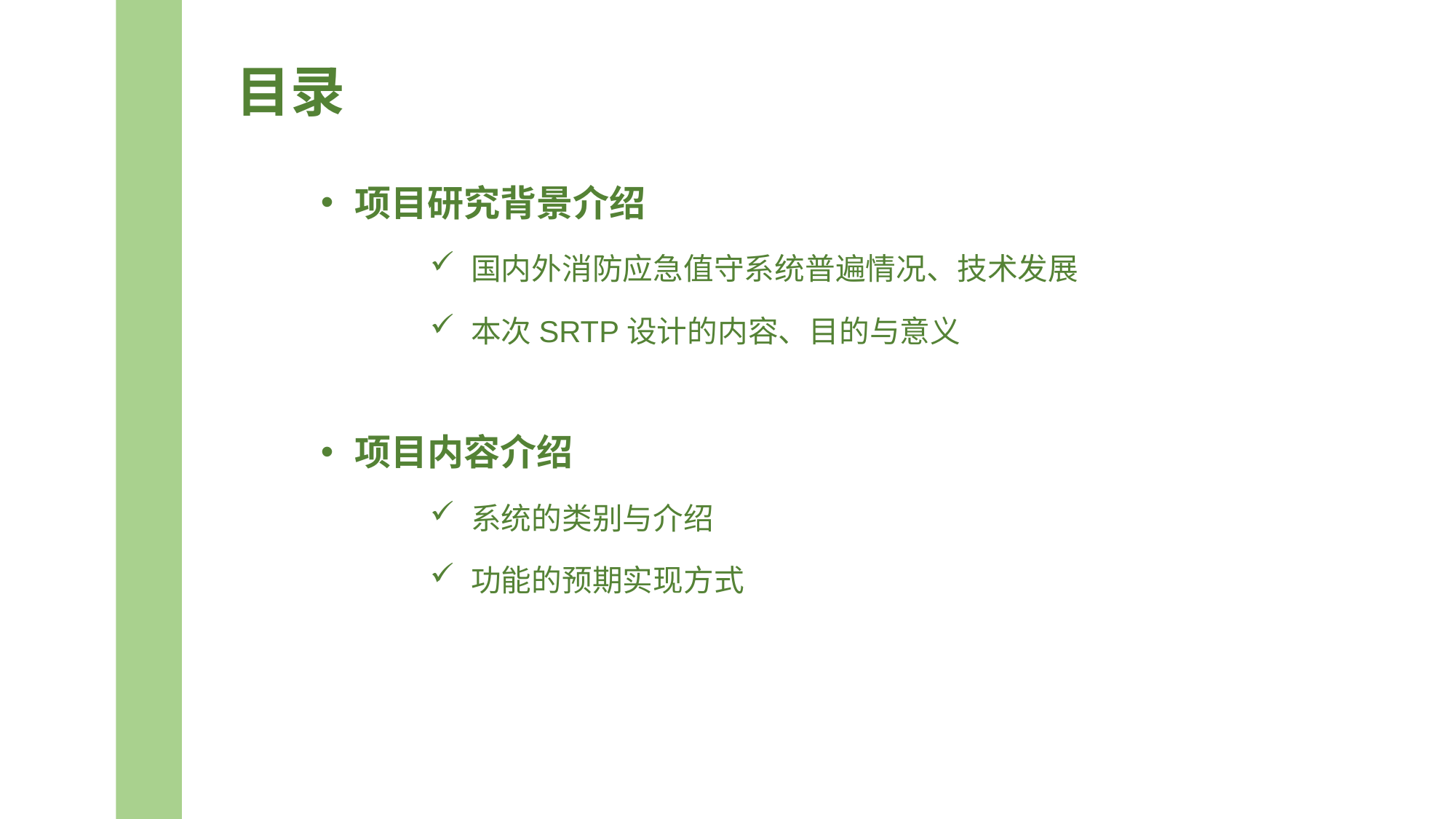

# 目录
项目研究背景介绍
国内外消防应急值守系统普遍情况、技术发展
本次SRTP设计的内容、目的与意义

项目内容介绍
系统的类别与介绍
功能的预期实现方式